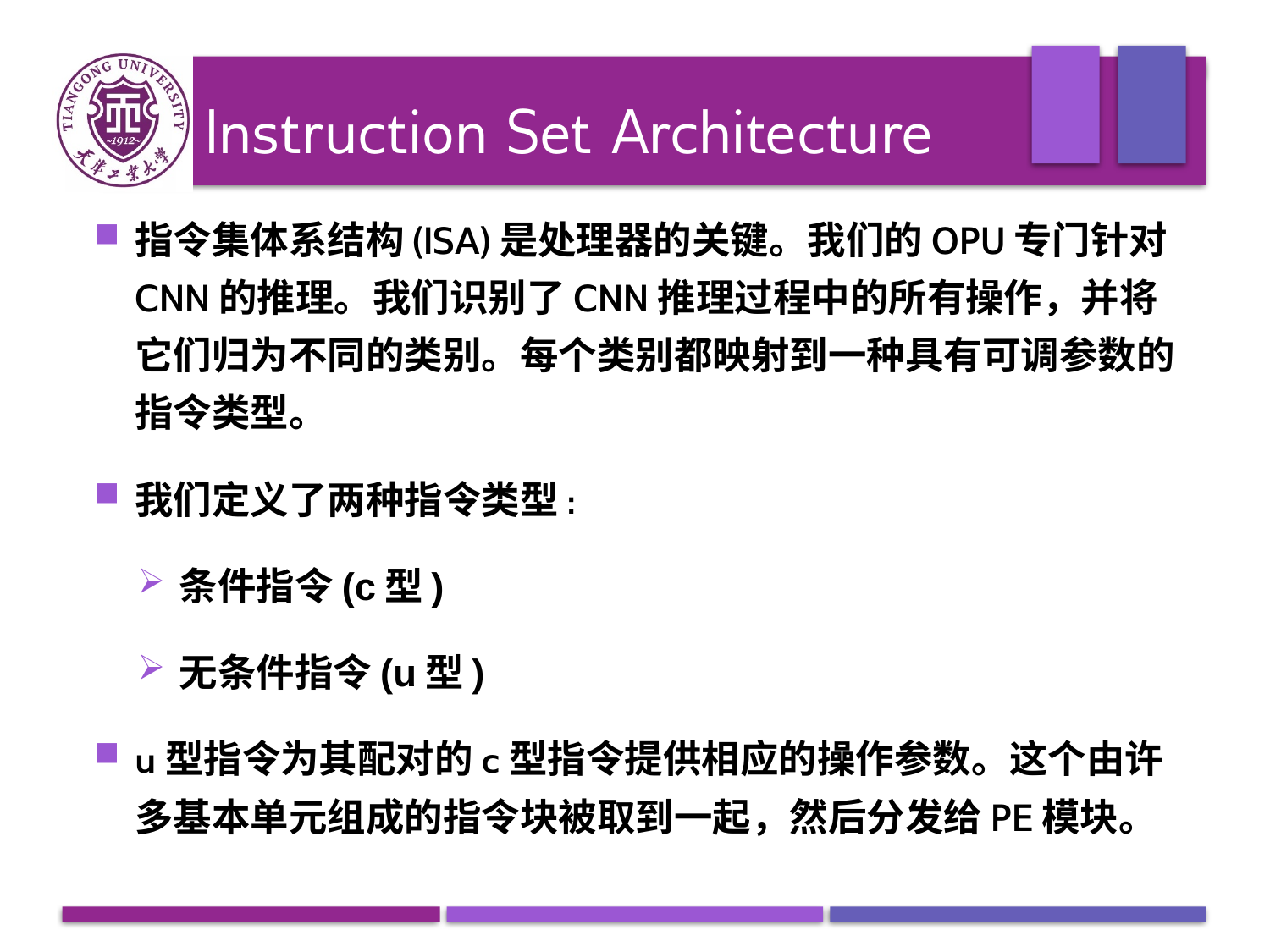

# Instruction Set Architecture
指令集体系结构(ISA)是处理器的关键。我们的OPU专门针对CNN的推理。我们识别了CNN推理过程中的所有操作，并将它们归为不同的类别。每个类别都映射到一种具有可调参数的指令类型。
我们定义了两种指令类型:
条件指令(c型)
无条件指令(u型)
u型指令为其配对的c型指令提供相应的操作参数。这个由许多基本单元组成的指令块被取到一起，然后分发给PE模块。